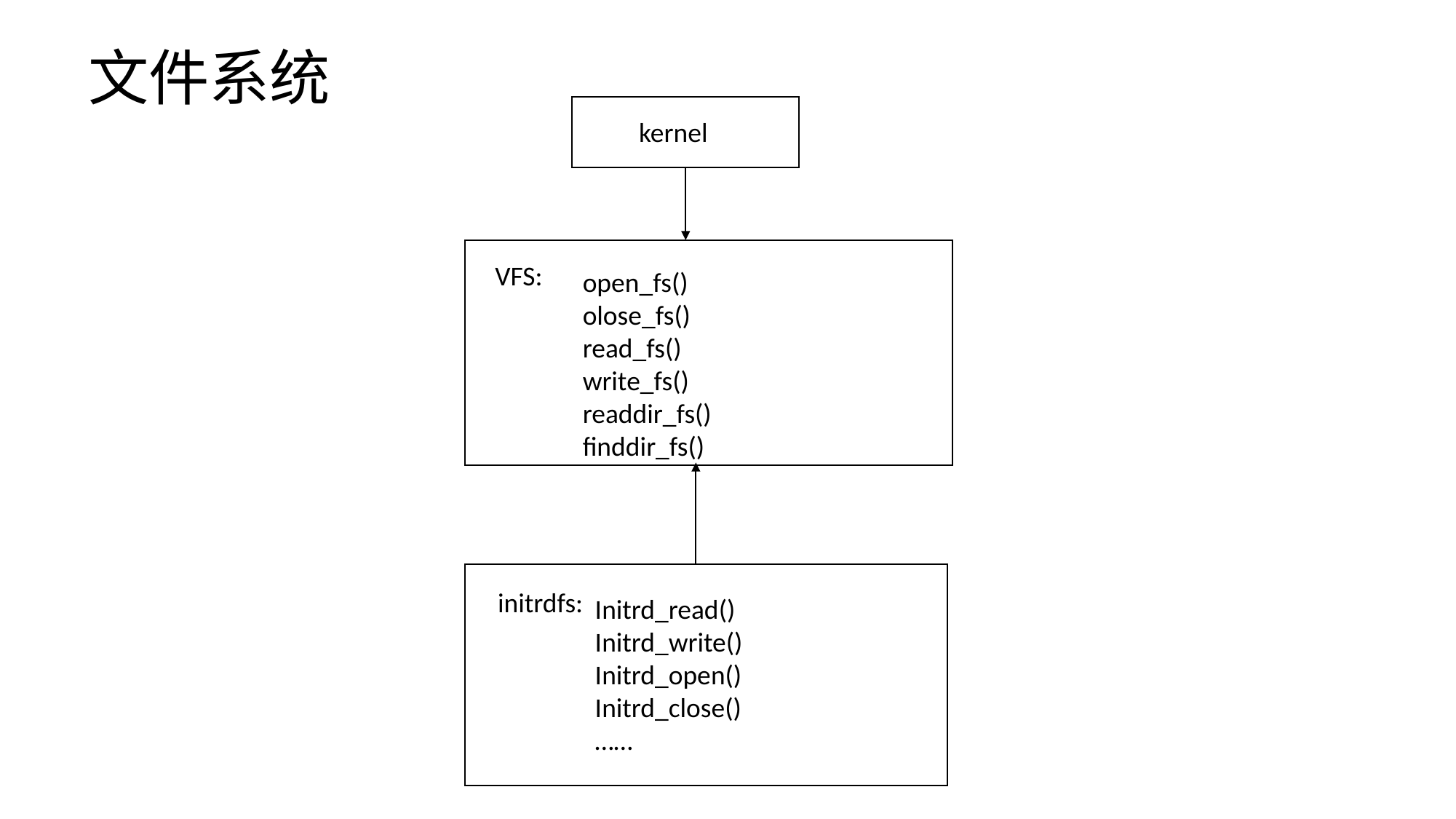

文件系统

kernel

VFS:
open_fs()
olose_fs()
read_fs()
write_fs()
readdir_fs()
finddir_fs()

initrdfs:
Initrd_read()
Initrd_write()
Initrd_open()
Initrd_close()
……